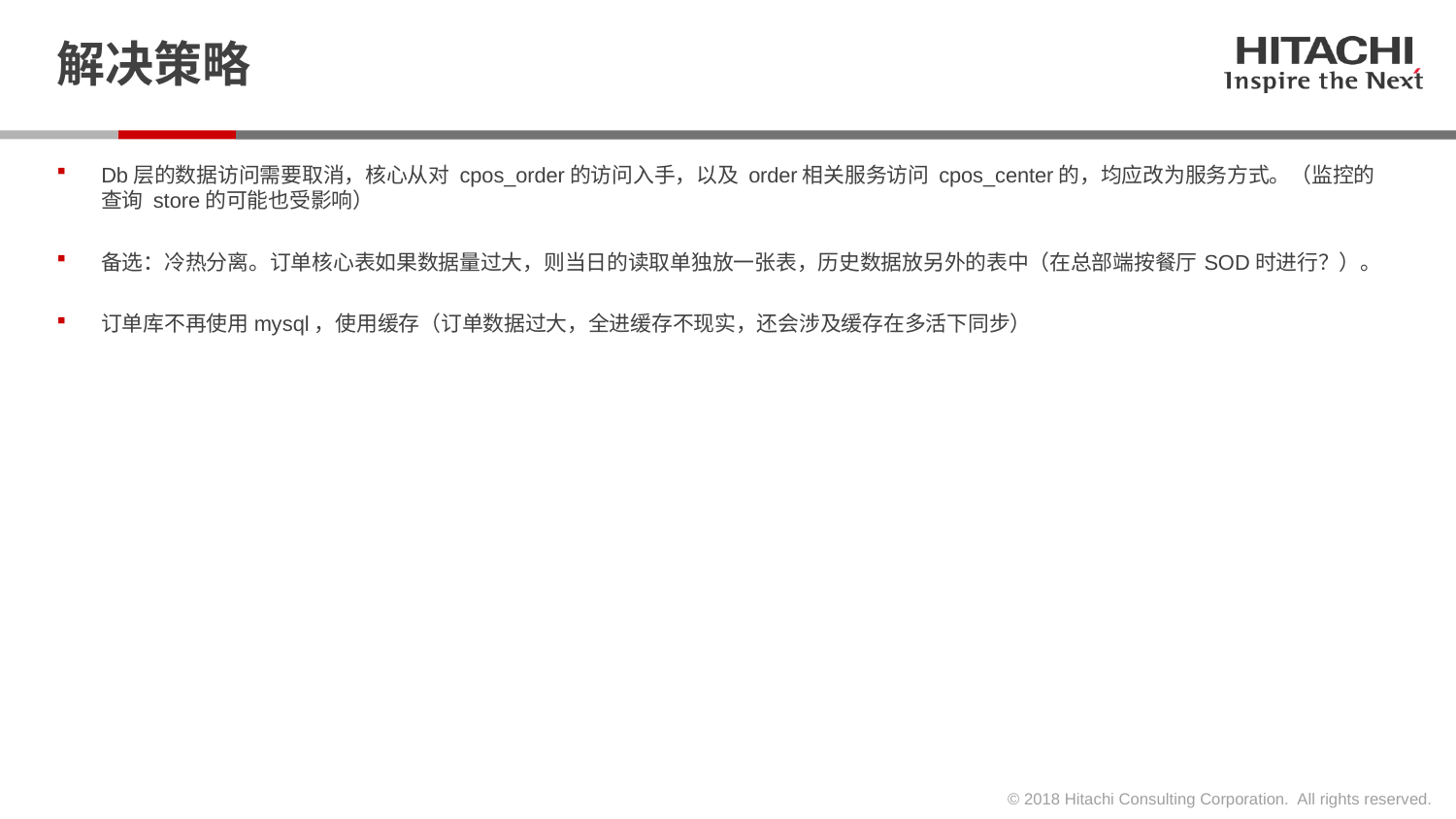

# 解决策略
Db层的数据访问需要取消，核心从对 cpos_order的访问入手，以及 order相关服务访问 cpos_center的，均应改为服务方式。（监控的查询 store的可能也受影响）
备选：冷热分离。订单核心表如果数据量过大，则当日的读取单独放一张表，历史数据放另外的表中（在总部端按餐厅SOD时进行？）。
订单库不再使用mysql，使用缓存（订单数据过大，全进缓存不现实，还会涉及缓存在多活下同步）